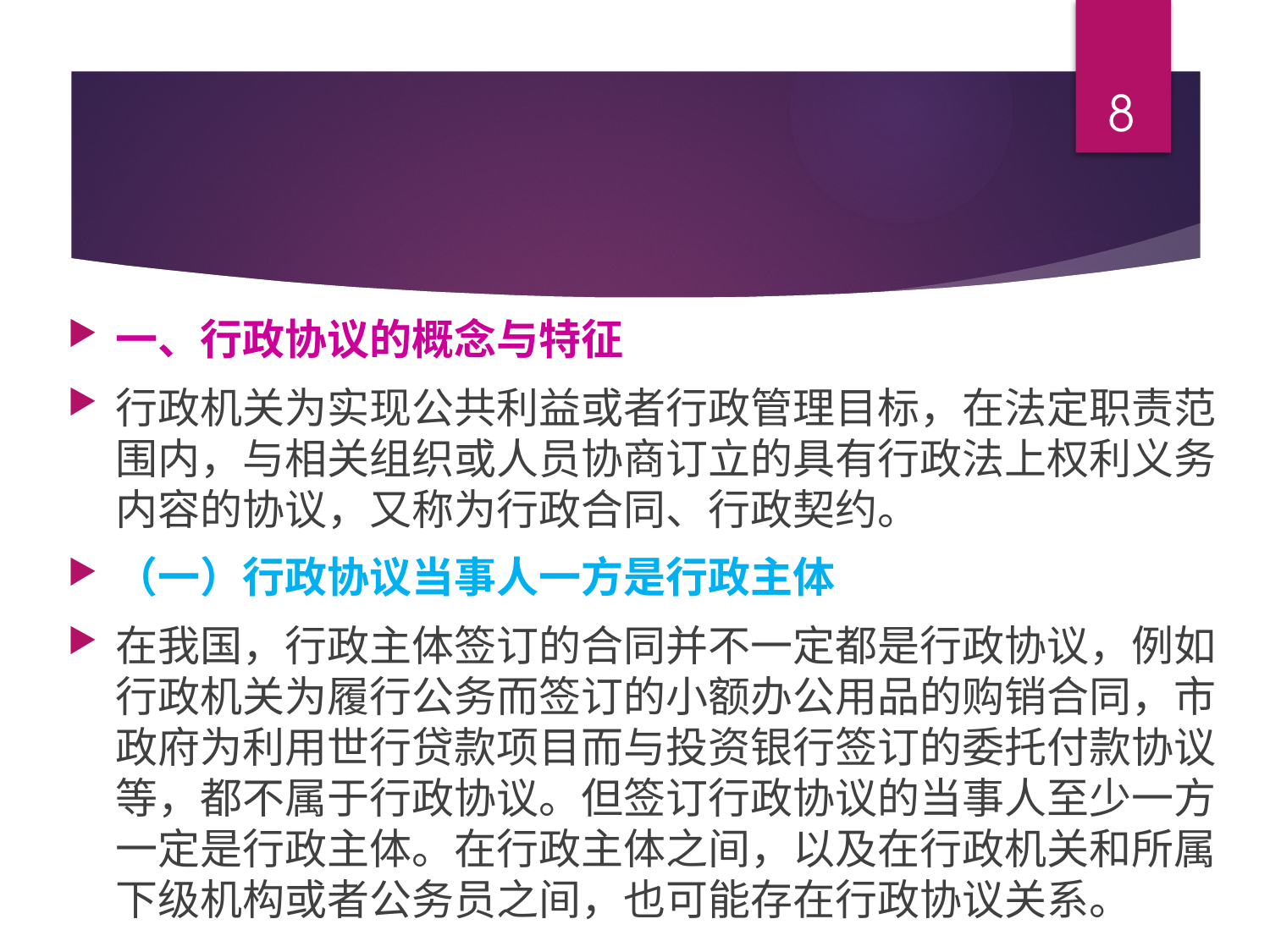

8
#
一、行政协议的概念与特征
行政机关为实现公共利益或者行政管理目标，在法定职责范围内，与相关组织或人员协商订立的具有行政法上权利义务内容的协议，又称为行政合同、行政契约。
（一）行政协议当事人一方是行政主体
在我国，行政主体签订的合同并不一定都是行政协议，例如行政机关为履行公务而签订的小额办公用品的购销合同，市政府为利用世行贷款项目而与投资银行签订的委托付款协议等，都不属于行政协议。但签订行政协议的当事人至少一方一定是行政主体。在行政主体之间，以及在行政机关和所属下级机构或者公务员之间，也可能存在行政协议关系。